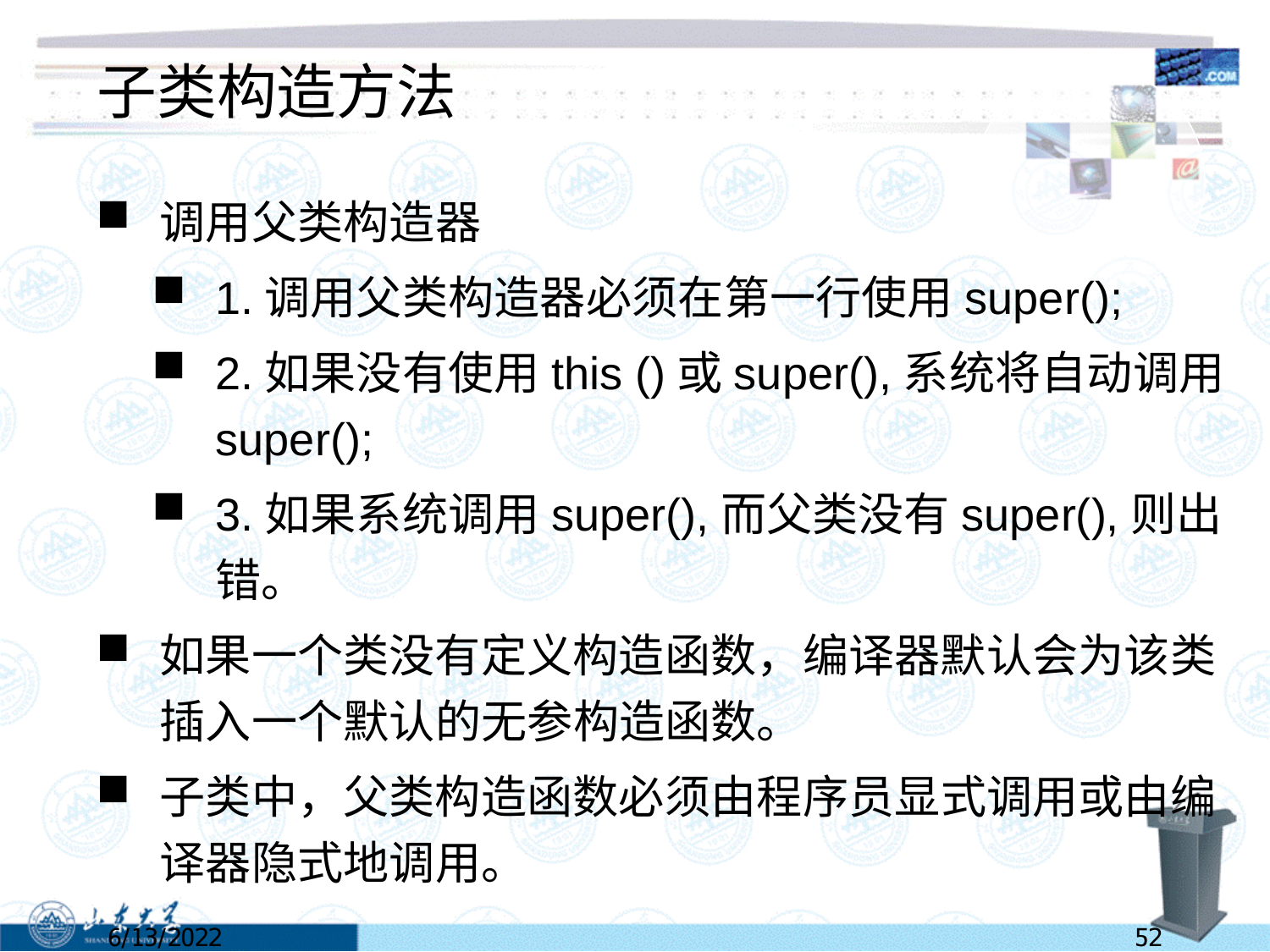

# 子类构造方法
调用父类构造器
1.调用父类构造器必须在第一行使用super();
2.如果没有使用this ()或super(),系统将自动调用super();
3.如果系统调用super(),而父类没有super(),则出错。
如果一个类没有定义构造函数，编译器默认会为该类插入一个默认的无参构造函数。
子类中，父类构造函数必须由程序员显式调用或由编译器隐式地调用。
6/13/2022
52